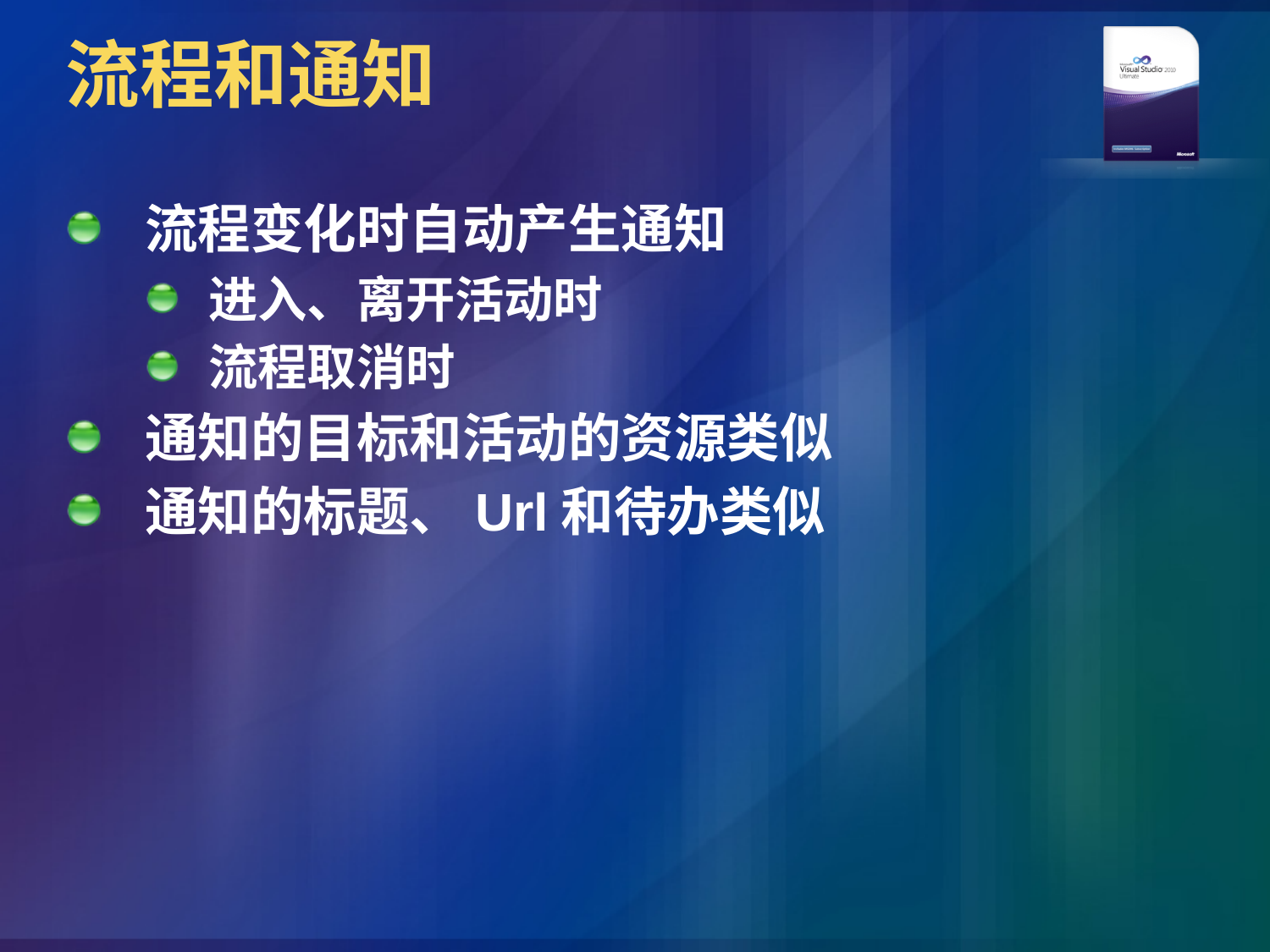

# 流程和通知
流程变化时自动产生通知
进入、离开活动时
流程取消时
通知的目标和活动的资源类似
通知的标题、Url和待办类似